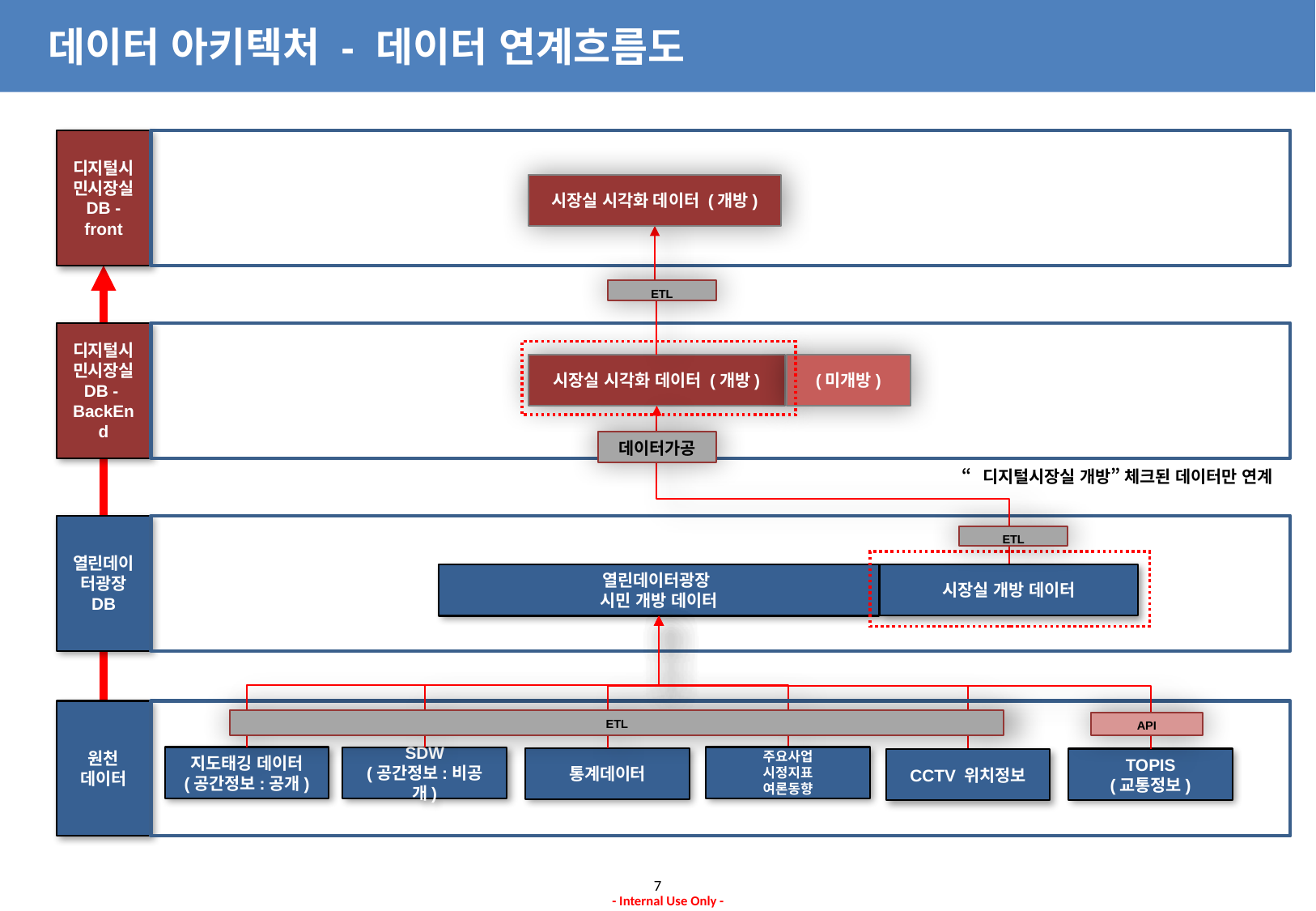

# 데이터 아키텍처 - 데이터 연계흐름도
디지털시민시장실
DB - front

시장실 시각화 데이터 (개방)
ETL
디지털시민시장실
DB -
BackEnd

시장실 시각화 데이터 (개방)
(미개방)
데이터가공
“디지털시장실 개방” 체크된 데이터만 연계
열린데이터광장
DB

ETL

시장실 개방 데이터
열린데이터광장
시민 개방 데이터
원천
데이터

ETL
API
주요사업
시정지표
여론동향
지도태깅 데이터
(공간정보:공개)
SDW
(공간정보:비공개)
통계데이터
TOPIS
(교통정보)
CCTV 위치정보